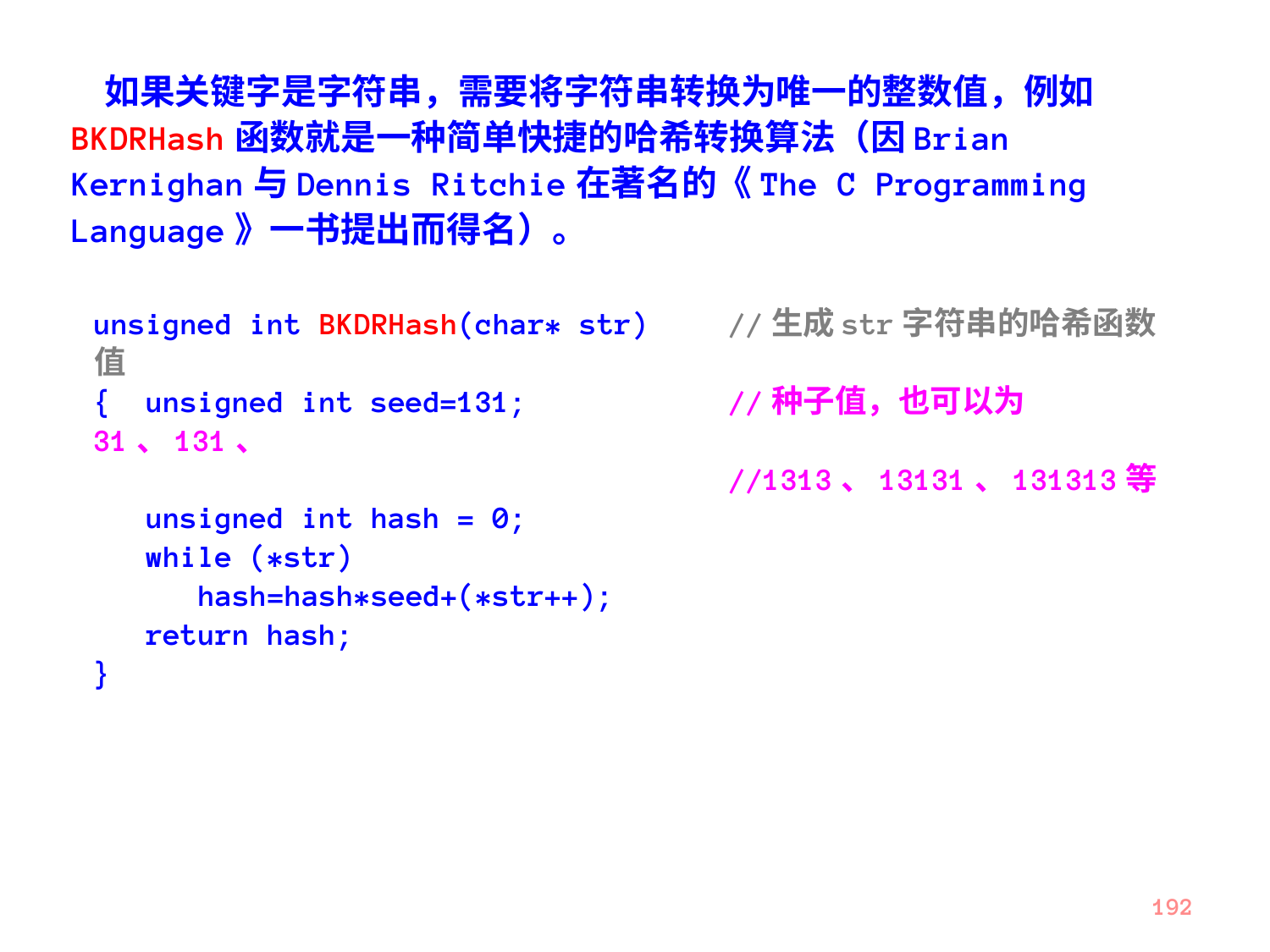

如果关键字是字符串，需要将字符串转换为唯一的整数值，例如BKDRHash函数就是一种简单快捷的哈希转换算法（因Brian Kernighan与Dennis Ritchie在著名的《The C Programming Language》一书提出而得名）。

unsigned int BKDRHash(char* str)	//生成str字符串的哈希函数值
{  unsigned int seed=131;		//种子值，也可以为31、131、
					//1313、13131、131313等
   unsigned int hash = 0;
   while (*str)
      hash=hash*seed+(*str++);
   return hash;
}
192